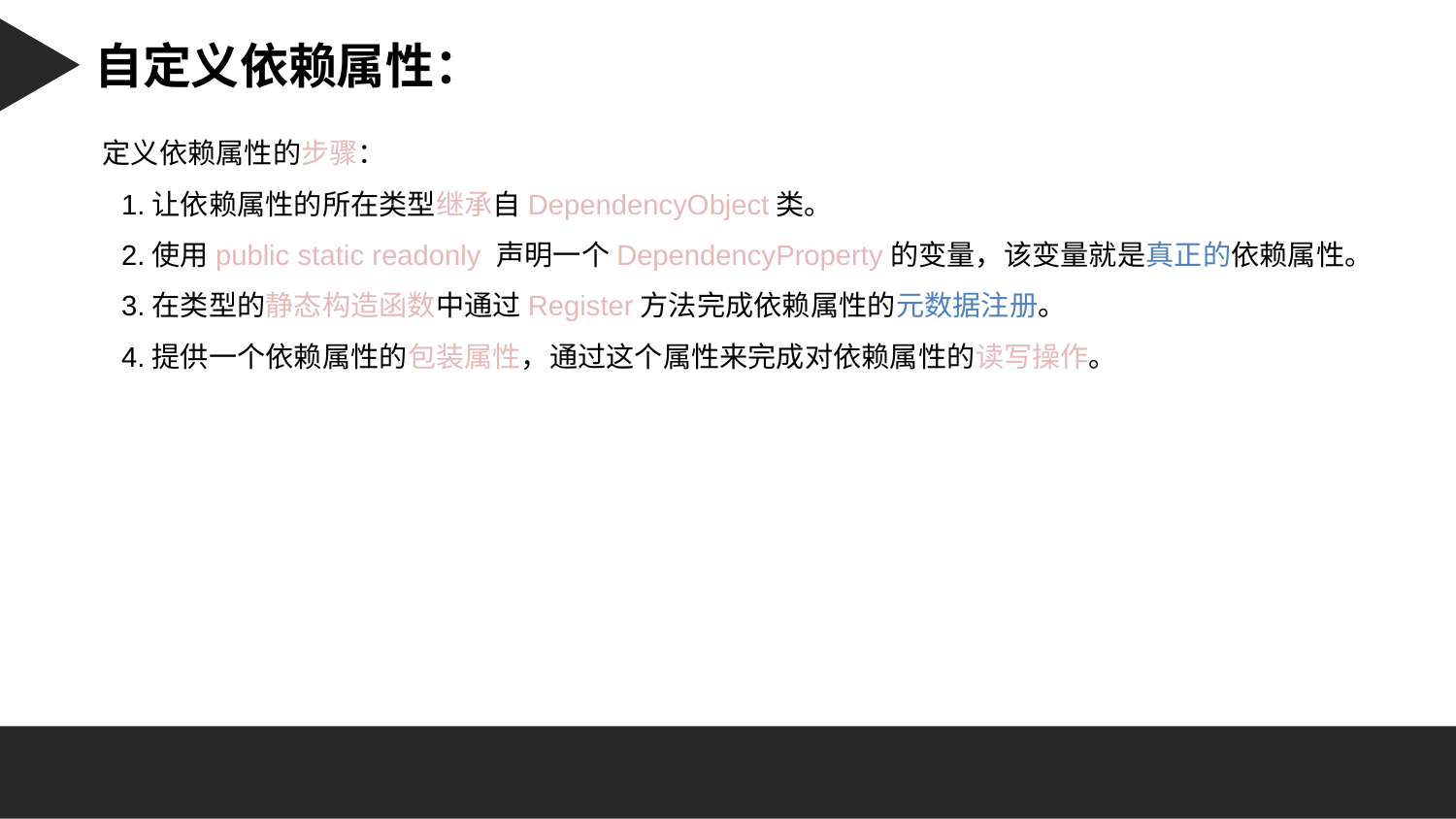

Character 字符串：

自定义依赖属性：
 定义依赖属性的步骤：
    1.让依赖属性的所在类型继承自DependencyObject类。
    2.使用public static readonly 声明一个DependencyProperty的变量，该变量就是真正的依赖属性。
    3.在类型的静态构造函数中通过Register方法完成依赖属性的元数据注册。
    4.提供一个依赖属性的包装属性，通过这个属性来完成对依赖属性的读写操作。